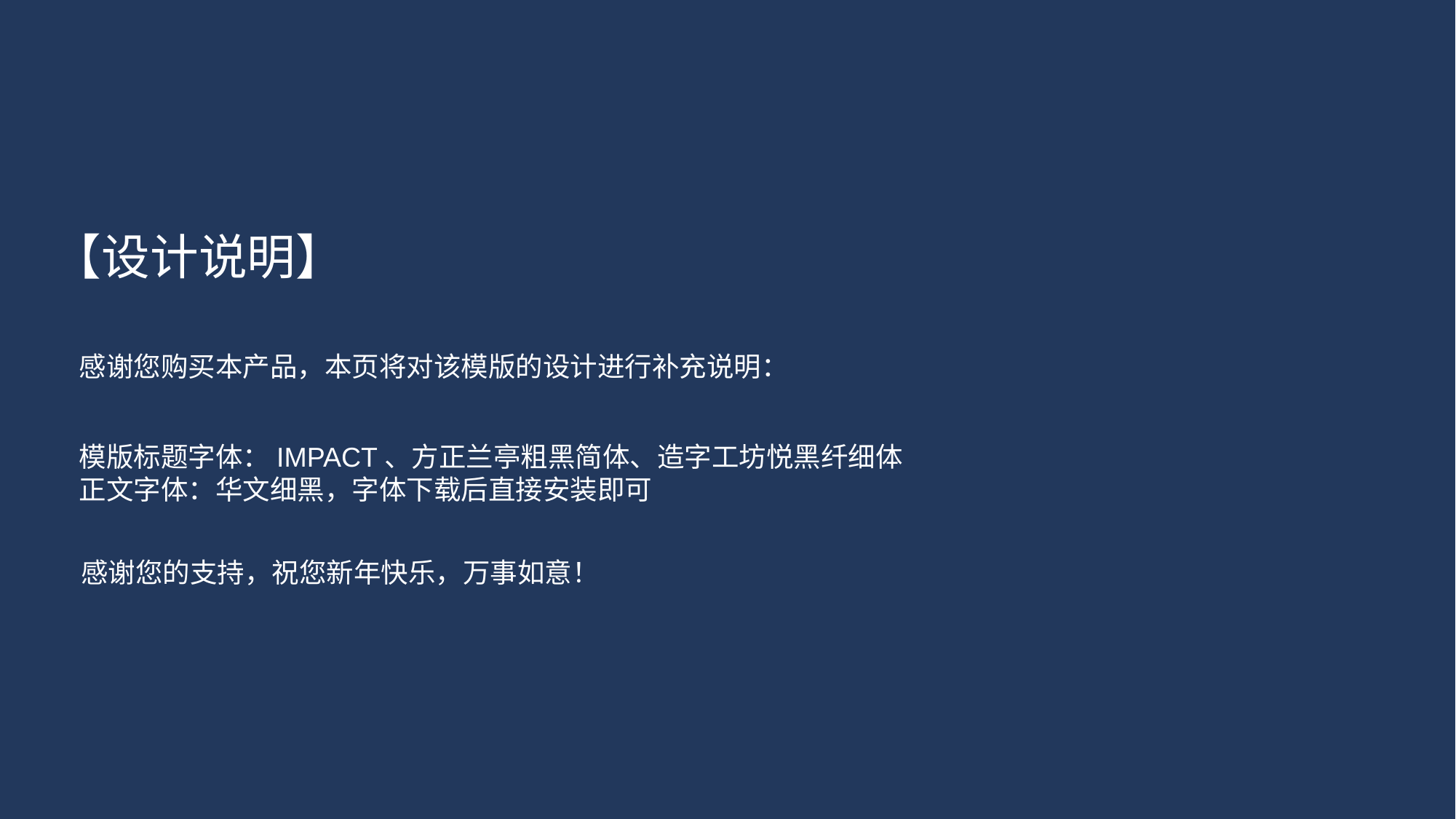

【设计说明】
感谢您购买本产品，本页将对该模版的设计进行补充说明：
模版标题字体：IMPACT、方正兰亭粗黑简体、造字工坊悦黑纤细体
正文字体：华文细黑，字体下载后直接安装即可
感谢您的支持，祝您新年快乐，万事如意！